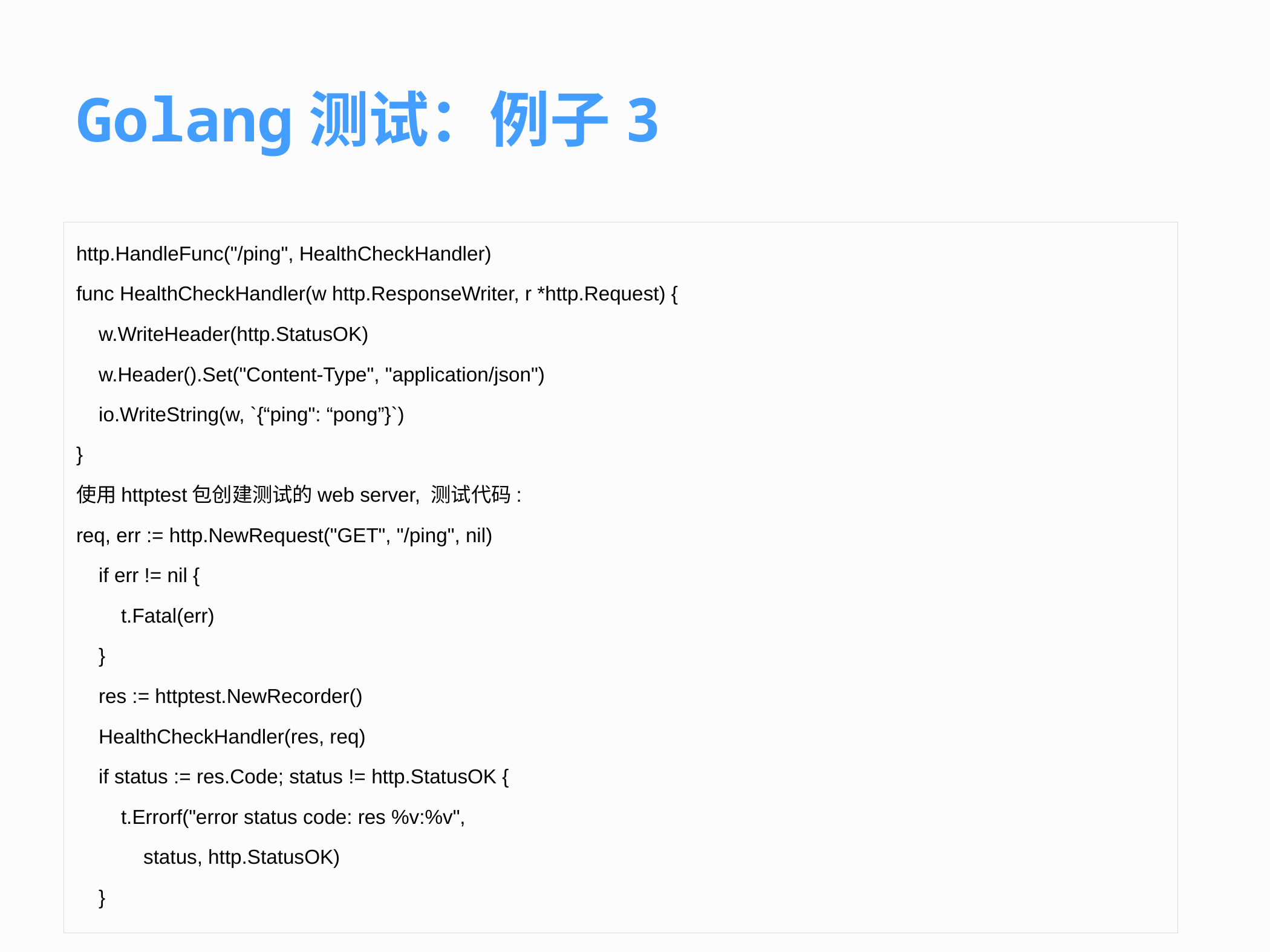

# Golang测试：例子3
http.HandleFunc("/ping", HealthCheckHandler)
func HealthCheckHandler(w http.ResponseWriter, r *http.Request) {
    w.WriteHeader(http.StatusOK)
    w.Header().Set("Content-Type", "application/json")
    io.WriteString(w, `{“ping": “pong”}`)
}
使用httptest包创建测试的web server, 测试代码:
req, err := http.NewRequest("GET", "/ping", nil)
    if err != nil {
        t.Fatal(err)
    }
    res := httptest.NewRecorder()
    HealthCheckHandler(res, req)
    if status := res.Code; status != http.StatusOK {
        t.Errorf("error status code: res %v:%v",
            status, http.StatusOK)
    }